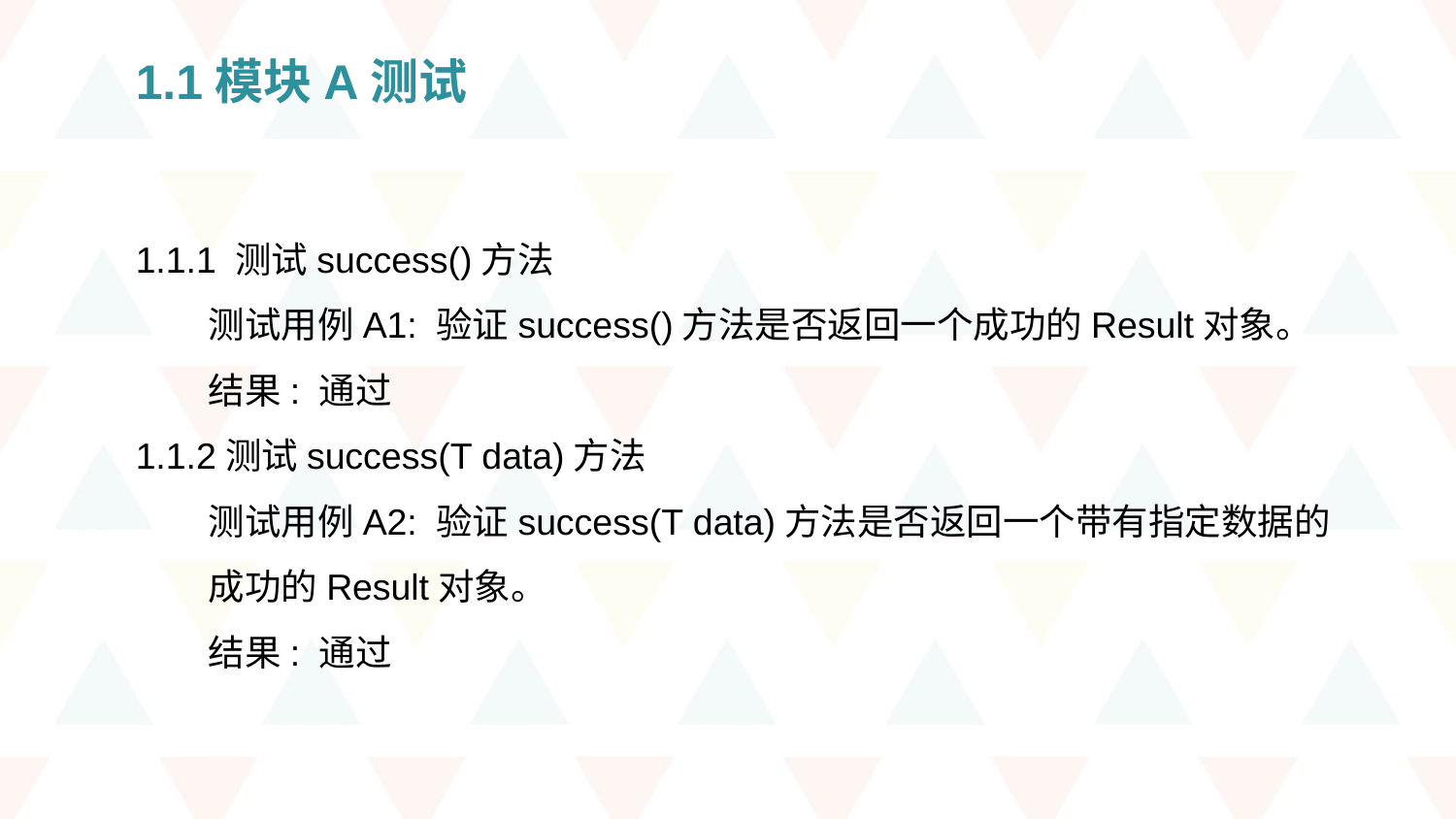

1.1模块A测试
1.1.1 测试success()方法
测试用例A1: 验证success()方法是否返回一个成功的Result对象。
结果: 通过
1.1.2测试success(T data)方法
测试用例A2: 验证success(T data)方法是否返回一个带有指定数据的成功的Result对象。
结果: 通过